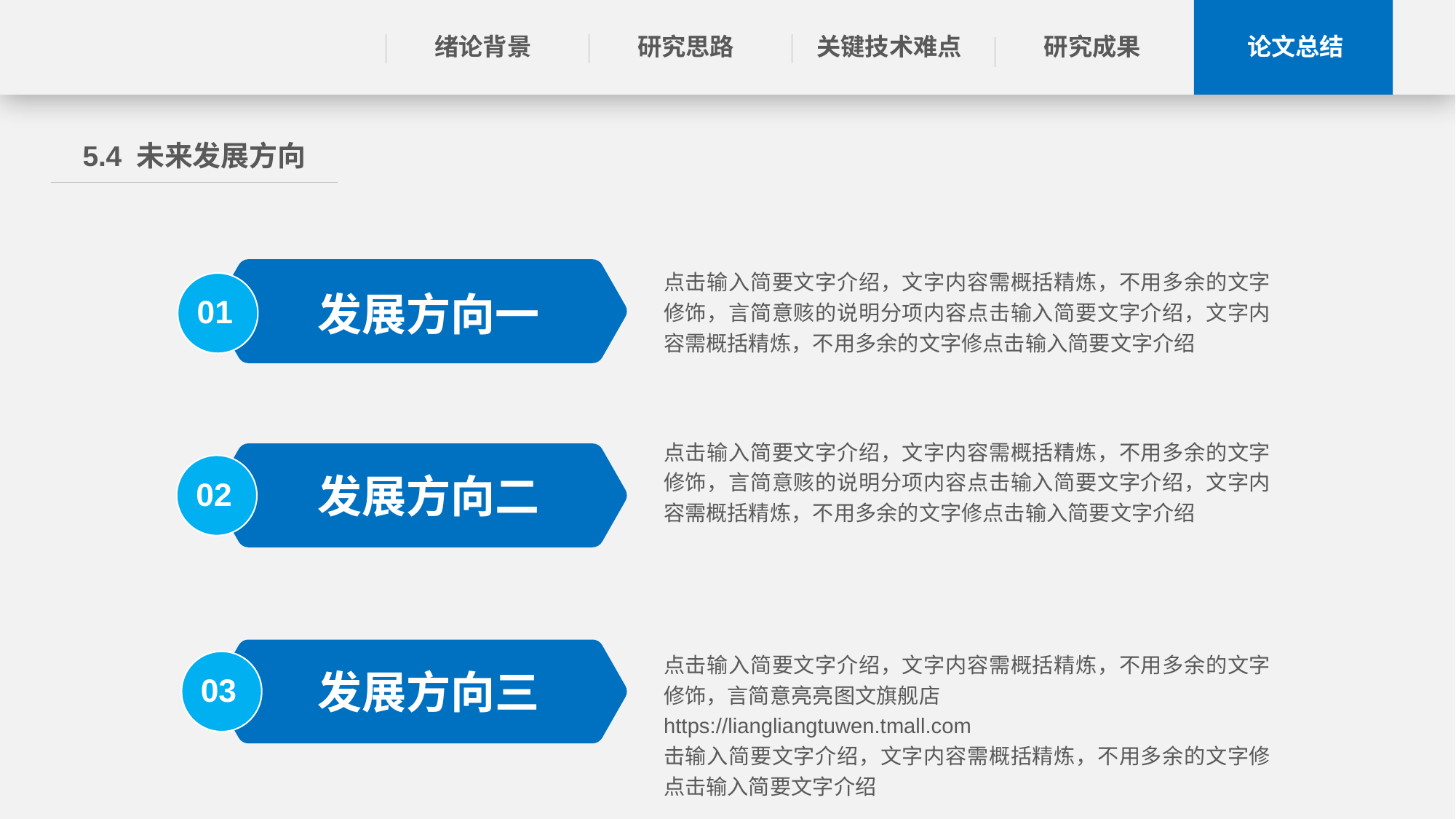

绪论背景
关键技术难点
论文总结
研究思路
研究成果
5.4 未来发展方向

点击输入简要文字介绍，文字内容需概括精炼，不用多余的文字修饰，言简意赅的说明分项内容点击输入简要文字介绍，文字内容需概括精炼，不用多余的文字修点击输入简要文字介绍

01
发展方向一
点击输入简要文字介绍，文字内容需概括精炼，不用多余的文字修饰，言简意赅的说明分项内容点击输入简要文字介绍，文字内容需概括精炼，不用多余的文字修点击输入简要文字介绍

02
发展方向二

点击输入简要文字介绍，文字内容需概括精炼，不用多余的文字修饰，言简意亮亮图文旗舰店
https://liangliangtuwen.tmall.com
击输入简要文字介绍，文字内容需概括精炼，不用多余的文字修点击输入简要文字介绍

03
发展方向三